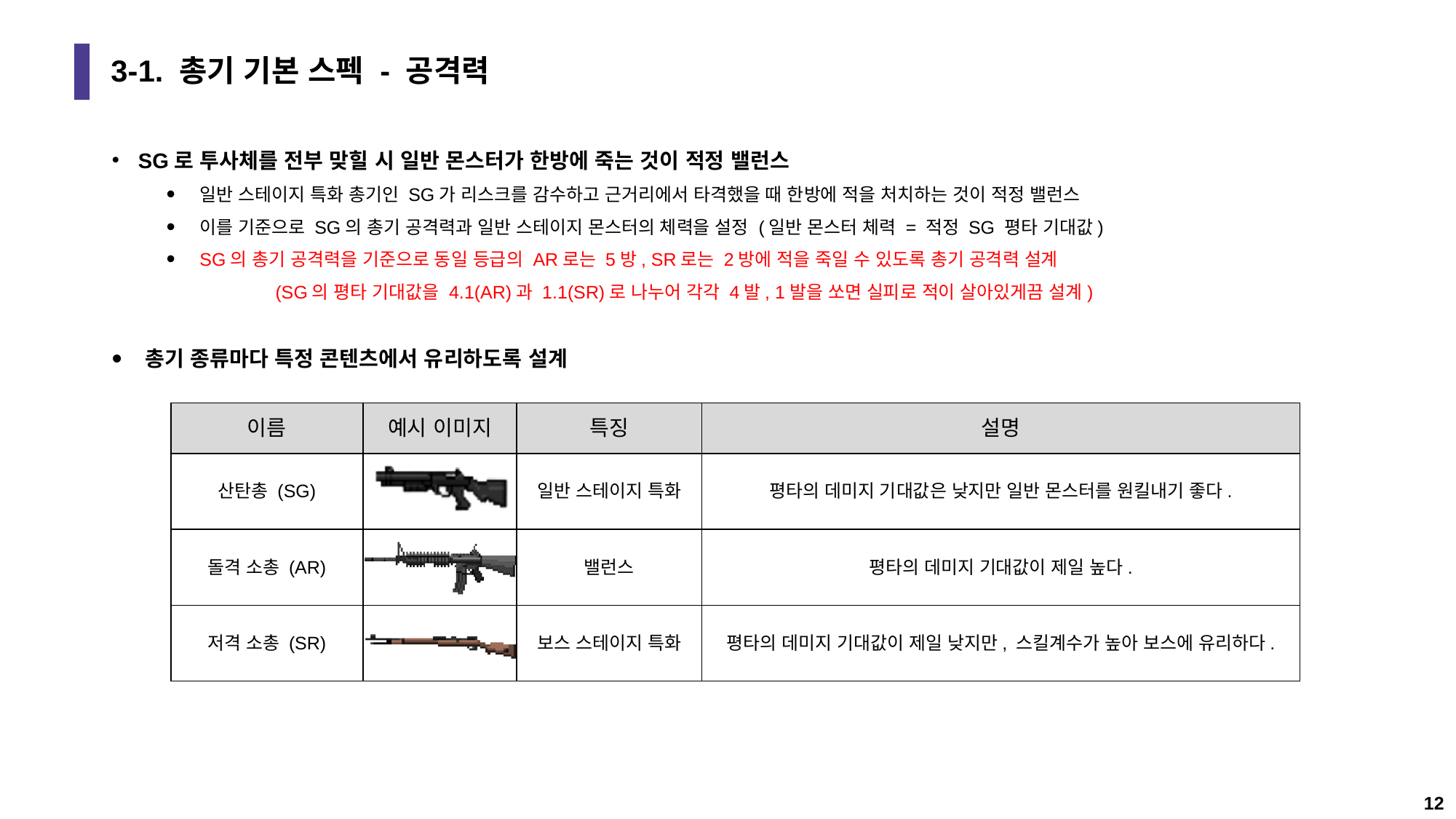

# 3-1. 총기 기본 스펙 - 공격력
SG로 투사체를 전부 맞힐 시 일반 몬스터가 한방에 죽는 것이 적정 밸런스
일반 스테이지 특화 총기인 SG가 리스크를 감수하고 근거리에서 타격했을 때 한방에 적을 처치하는 것이 적정 밸런스
이를 기준으로 SG의 총기 공격력과 일반 스테이지 몬스터의 체력을 설정 (일반 몬스터 체력 = 적정 SG 평타 기대값)
SG의 총기 공격력을 기준으로 동일 등급의 AR로는 5방, SR로는 2방에 적을 죽일 수 있도록 총기 공격력 설계
	(SG의 평타 기대값을 4.1(AR)과 1.1(SR)로 나누어 각각 4발, 1발을 쏘면 실피로 적이 살아있게끔 설계)

총기 종류마다 특정 콘텐츠에서 유리하도록 설계

| 이름 | 예시 이미지 | 특징 | 설명 |
| --- | --- | --- | --- |
| 산탄총 (SG) |  | 일반 스테이지 특화 | 평타의 데미지 기대값은 낮지만 일반 몬스터를 원킬내기 좋다. |
| 돌격 소총 (AR) |  | 밸런스 | 평타의 데미지 기대값이 제일 높다. |
| 저격 소총 (SR) |  | 보스 스테이지 특화 | 평타의 데미지 기대값이 제일 낮지만, 스킬계수가 높아 보스에 유리하다. |